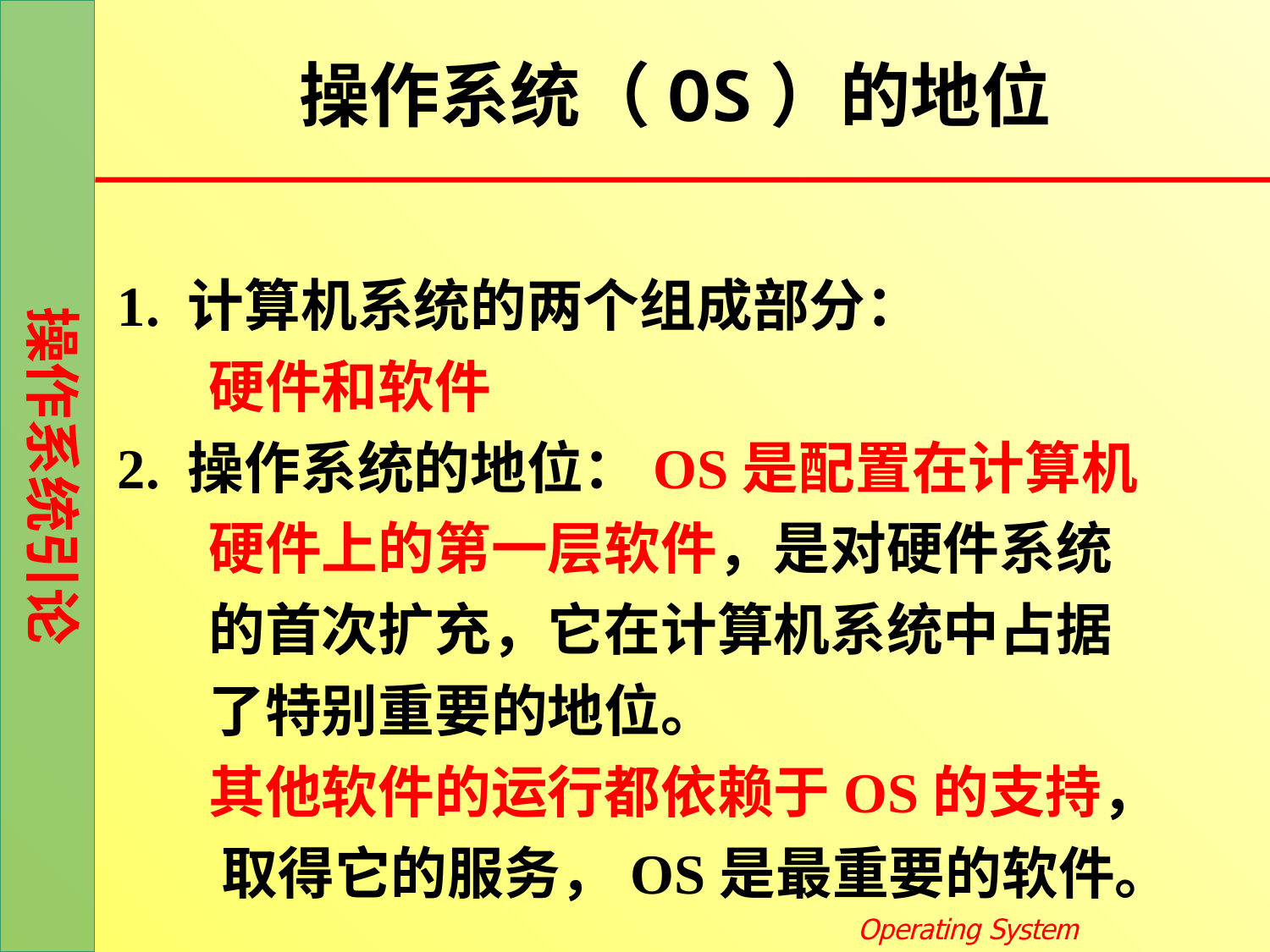

# 操作系统（OS）的地位

1. 计算机系统的两个组成部分：
      硬件和软件
2. 操作系统的地位：OS是配置在计算机
      硬件上的第一层软件，是对硬件系统
      的首次扩充，它在计算机系统中占据
      了特别重要的地位。
      其他软件的运行都依赖于OS的支持，
       取得它的服务，OS是最重要的软件。
Operating System
9